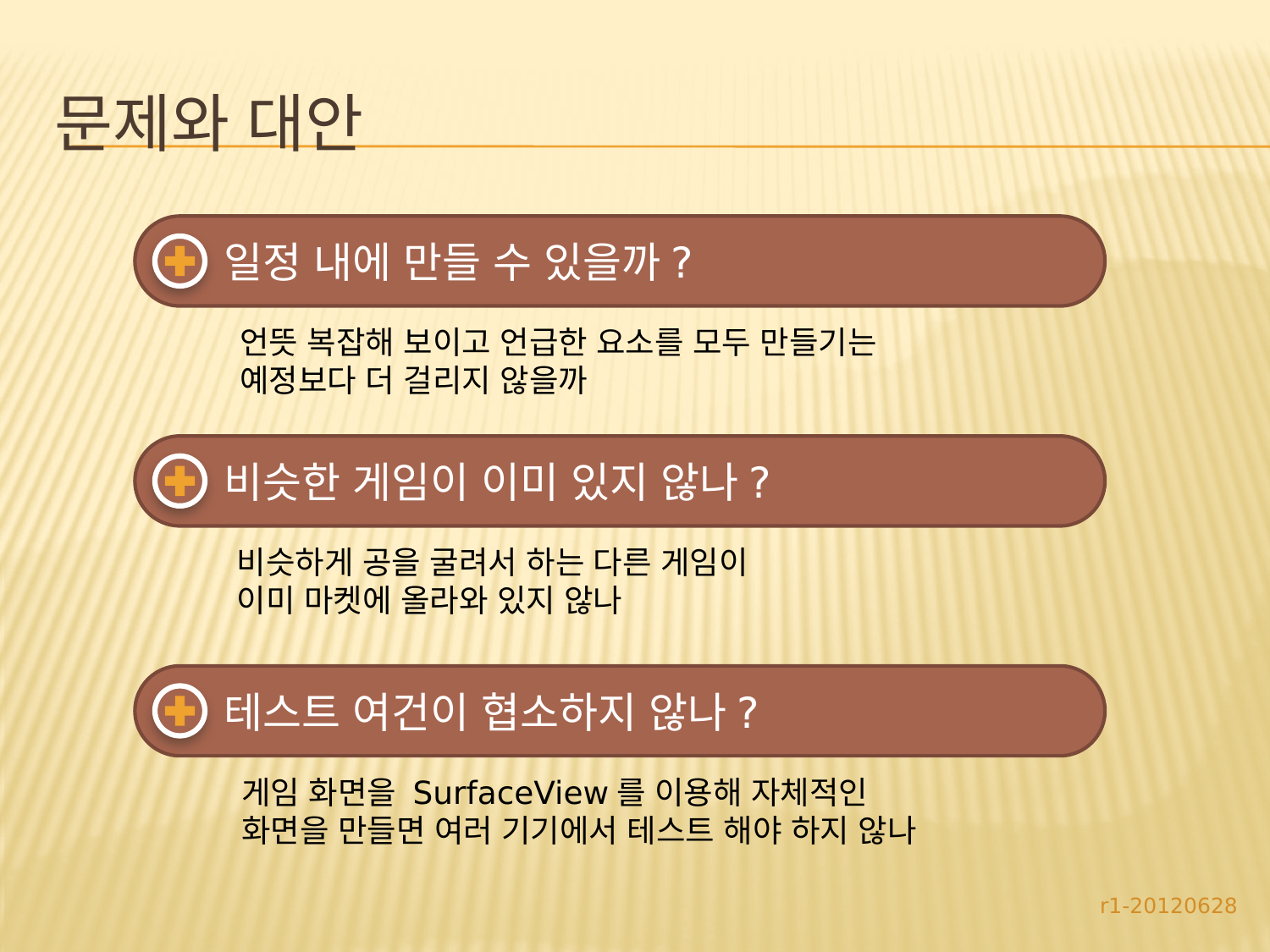

# 문제와 대안
일정 내에 만들 수 있을까?

언뜻 복잡해 보이고 언급한 요소를 모두 만들기는
예정보다 더 걸리지 않을까
비슷한 게임이 이미 있지 않나?

비슷하게 공을 굴려서 하는 다른 게임이
이미 마켓에 올라와 있지 않나
테스트 여건이 협소하지 않나?

게임 화면을 SurfaceView를 이용해 자체적인
화면을 만들면 여러 기기에서 테스트 해야 하지 않나
r1-20120628